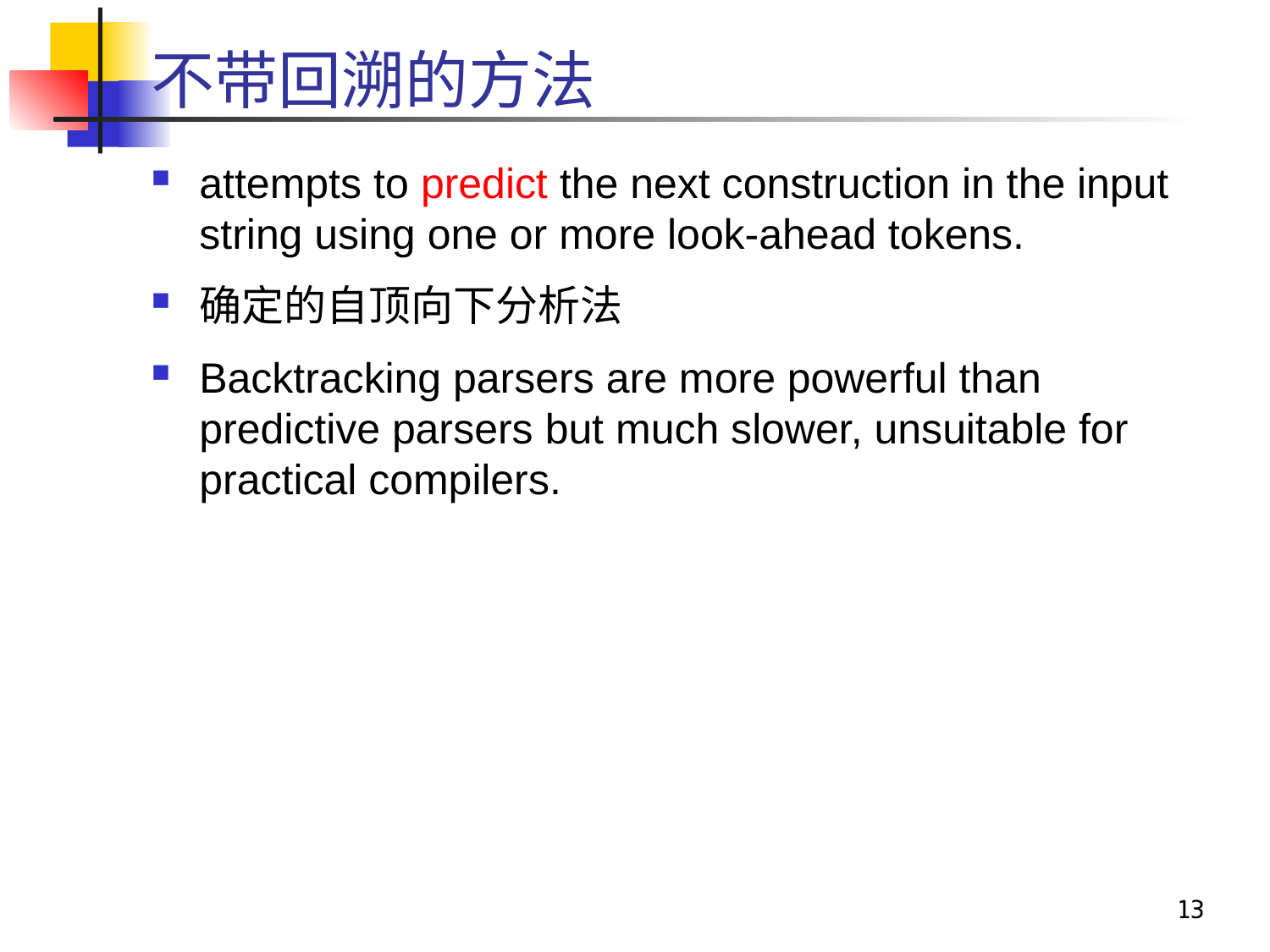

# 不带回溯的方法
attempts to predict the next construction in the input string using one or more look-ahead tokens.
确定的自顶向下分析法
Backtracking parsers are more powerful than predictive parsers but much slower, unsuitable for practical compilers.

13